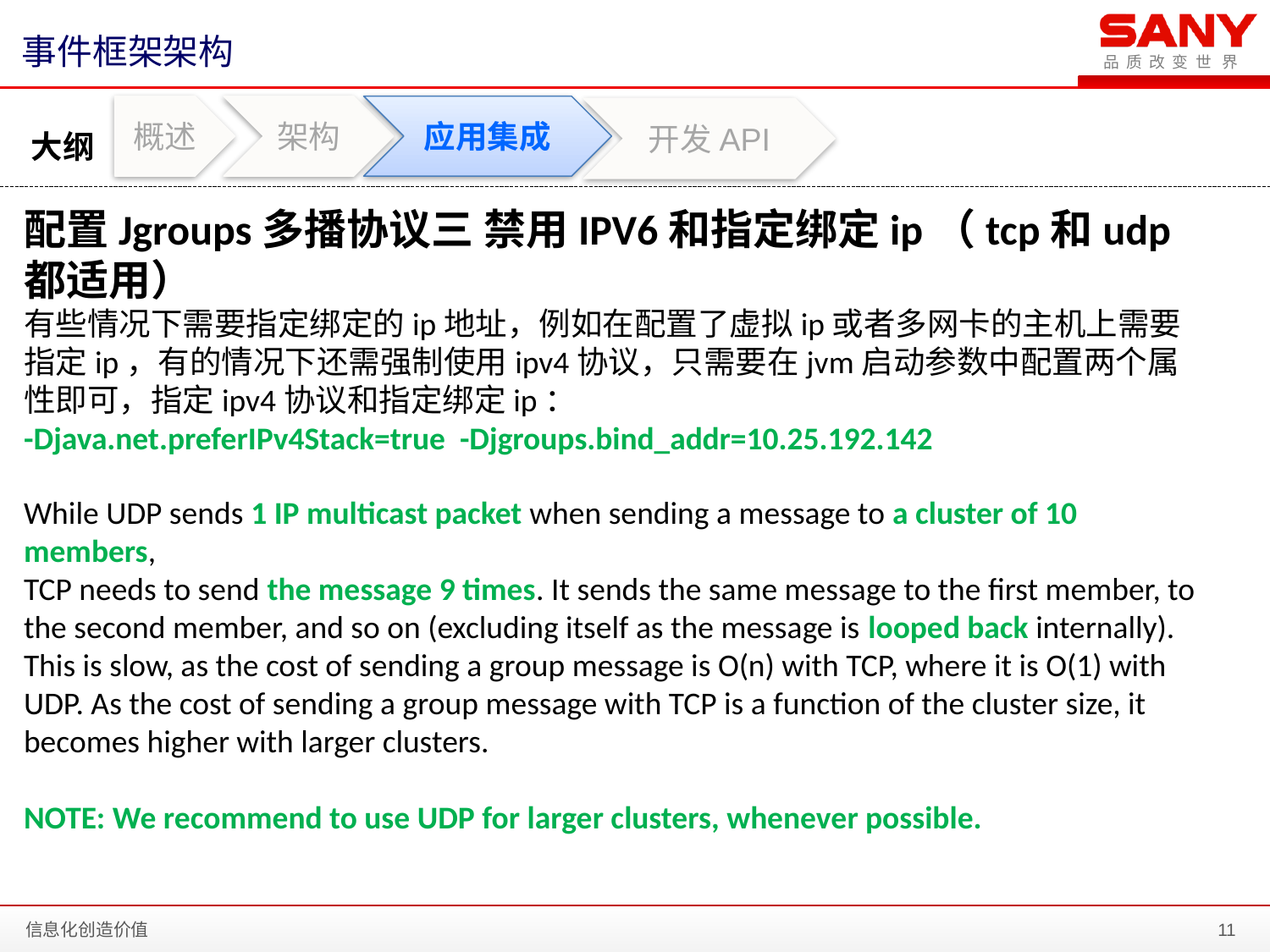

# 事件框架架构
大纲
概述
架构
应用集成
开发API
配置Jgroups多播协议三 禁用IPV6和指定绑定ip（tcp和udp都适用）
有些情况下需要指定绑定的ip地址，例如在配置了虚拟ip或者多网卡的主机上需要指定ip，有的情况下还需强制使用ipv4协议，只需要在jvm启动参数中配置两个属性即可，指定ipv4协议和指定绑定ip：
-Djava.net.preferIPv4Stack=true  -Djgroups.bind_addr=10.25.192.142
While UDP sends 1 IP multicast packet when sending a message to a cluster of 10 members,
TCP needs to send the message 9 times. It sends the same message to the first member, to the second member, and so on (excluding itself as the message is looped back internally).
This is slow, as the cost of sending a group message is O(n) with TCP, where it is O(1) with UDP. As the cost of sending a group message with TCP is a function of the cluster size, it becomes higher with larger clusters.
NOTE: We recommend to use UDP for larger clusters, whenever possible.

11
信息化创造价值